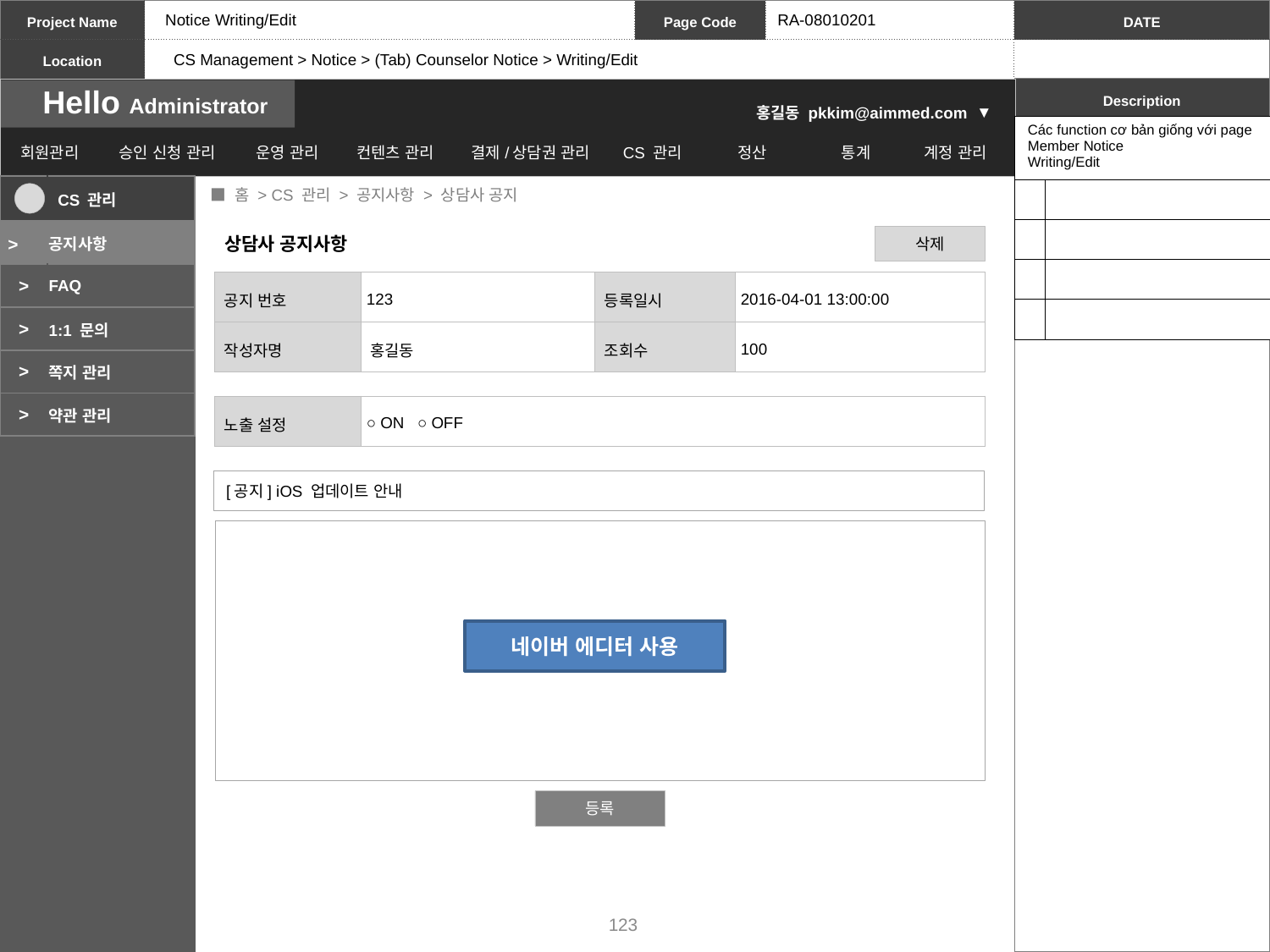

Notice Writing/Edit
RA-08010201
CS Management > Notice > (Tab) Counselor Notice > Writing/Edit
| Các function cơ bản giống với page Member Notice Writing/Edit |  |
| --- | --- |
|  |  |
|  |  |
|  |  |
|  |  |
   ■ 홈 > CS 관리 > 공지사항 > 상담사 공지

|  | CS 관리 |
| --- | --- |
| > | 공지사항 |
| > | FAQ |
| > | 1:1 문의 |
| > | 쪽지 관리 |
| > | 약관 관리 |

상담사 공지사항
삭제
| 공지 번호 | 123 | 등록일시 | 2016-04-01 13:00:00 |
| --- | --- | --- | --- |
| 작성자명 | 홍길동 | 조회수 | 100 |
| 노출 설정 | ○ ON ○ OFF |
| --- | --- |
[공지] iOS 업데이트 안내

네이버 에디터 사용
등록
123